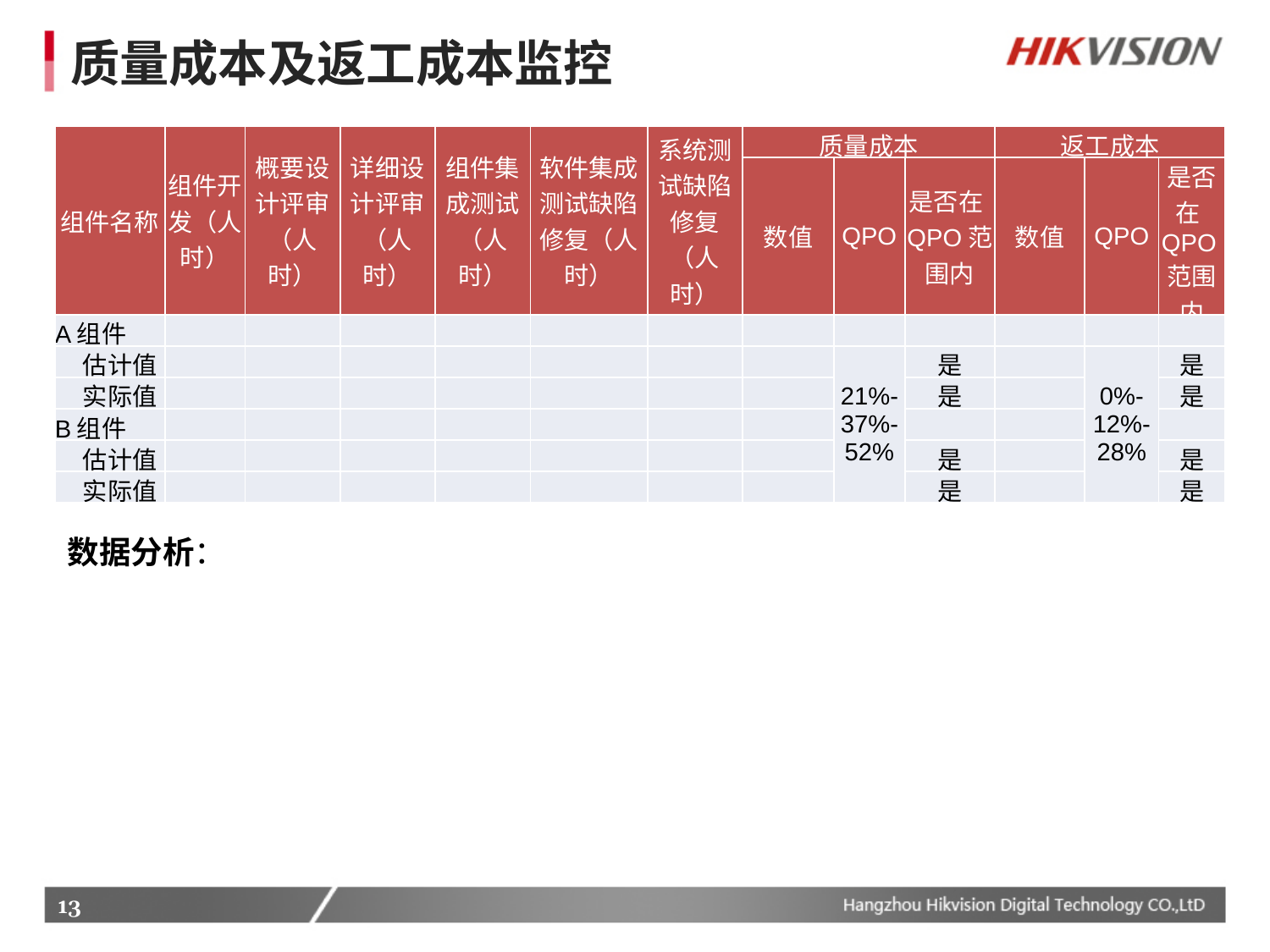

质量成本及返工成本监控
| 组件名称 | 组件开发（人时） | 概要设计评审（人时） | 详细设计评审（人时） | 组件集成测试（人时） | 软件集成测试缺陷修复（人时） | 系统测试缺陷修复（人时） | 质量成本 |  |  | 返工成本 |  |  |
| --- | --- | --- | --- | --- | --- | --- | --- | --- | --- | --- | --- | --- |
|  |  |  |  |  |  |  | 数值 | QPO | 是否在QPO范围内 | 数值 | QPO | 是否在QPO范围内 |
| A组件 |  |  |  |  |  |  |  |  |  |  |  |  |
| 估计值 |  |  |  |  |  |  |  | 21%-37%-52% | 是 |  | 0%-12%-28% | 是 |
| 实际值 |  |  |  |  |  |  |  |  | 是 |  |  | 是 |
| B组件 |  |  |  |  |  |  |  |  |  |  |  |  |
| 估计值 |  |  |  |  |  |  |  |  | 是 |  |  | 是 |
| 实际值 |  |  |  |  |  |  |  |  | 是 |  |  | 是 |
数据分析：
13